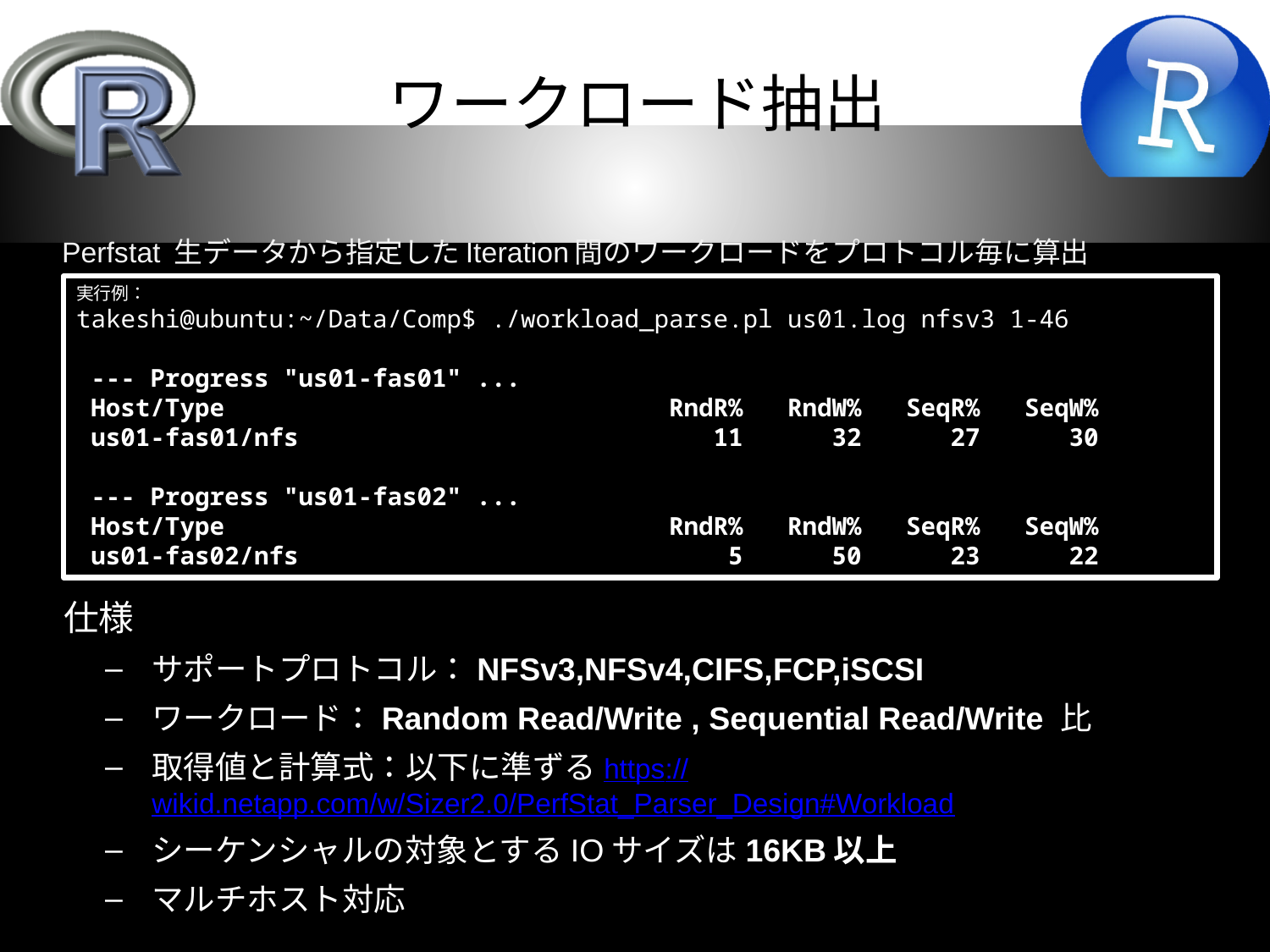

# ワークロード抽出
Perfstat 生データから指定したIteration間のワークロードをプロトコル毎に算出
実行例：
takeshi@ubuntu:~/Data/Comp$ ./workload_parse.pl us01.log nfsv3 1-46

 --- Progress "us01-fas01" ...
 Host/Type                              RndR%   RndW%   SeqR%   SeqW%
 us01-fas01/nfs                            11      32      27      30

 --- Progress "us01-fas02" ...
 Host/Type                              RndR%   RndW%   SeqR%   SeqW%
 us01-fas02/nfs                             5      50      23      22
仕様
サポートプロトコル：NFSv3,NFSv4,CIFS,FCP,iSCSI
ワークロード：Random Read/Write , Sequential Read/Write 比
取得値と計算式：以下に準ずるhttps://wikid.netapp.com/w/Sizer2.0/PerfStat_Parser_Design#Workload
シーケンシャルの対象とするIOサイズは16KB以上
マルチホスト対応